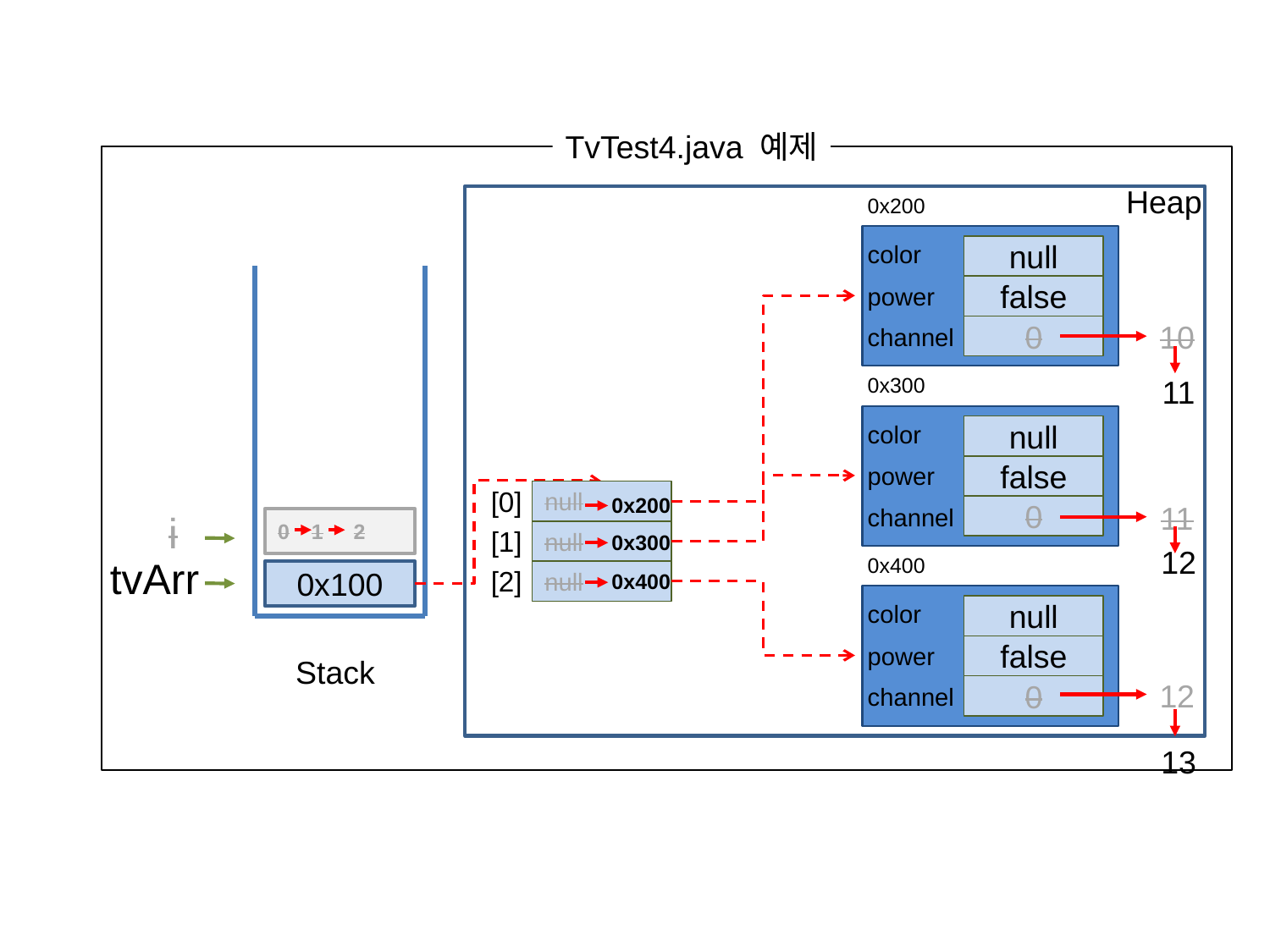

TvTest4.java 예제

Heap

0x200

color
null
power
false
10
channel
0
0x300
11

color
null
power
false
[0]
null
0x200
11
channel
0
i

0
1
2
[1]
null
0x300
12
tvArr
0x400
[2]
0x100
null
0x400

color
null
power
false
Stack
12
channel
0
13